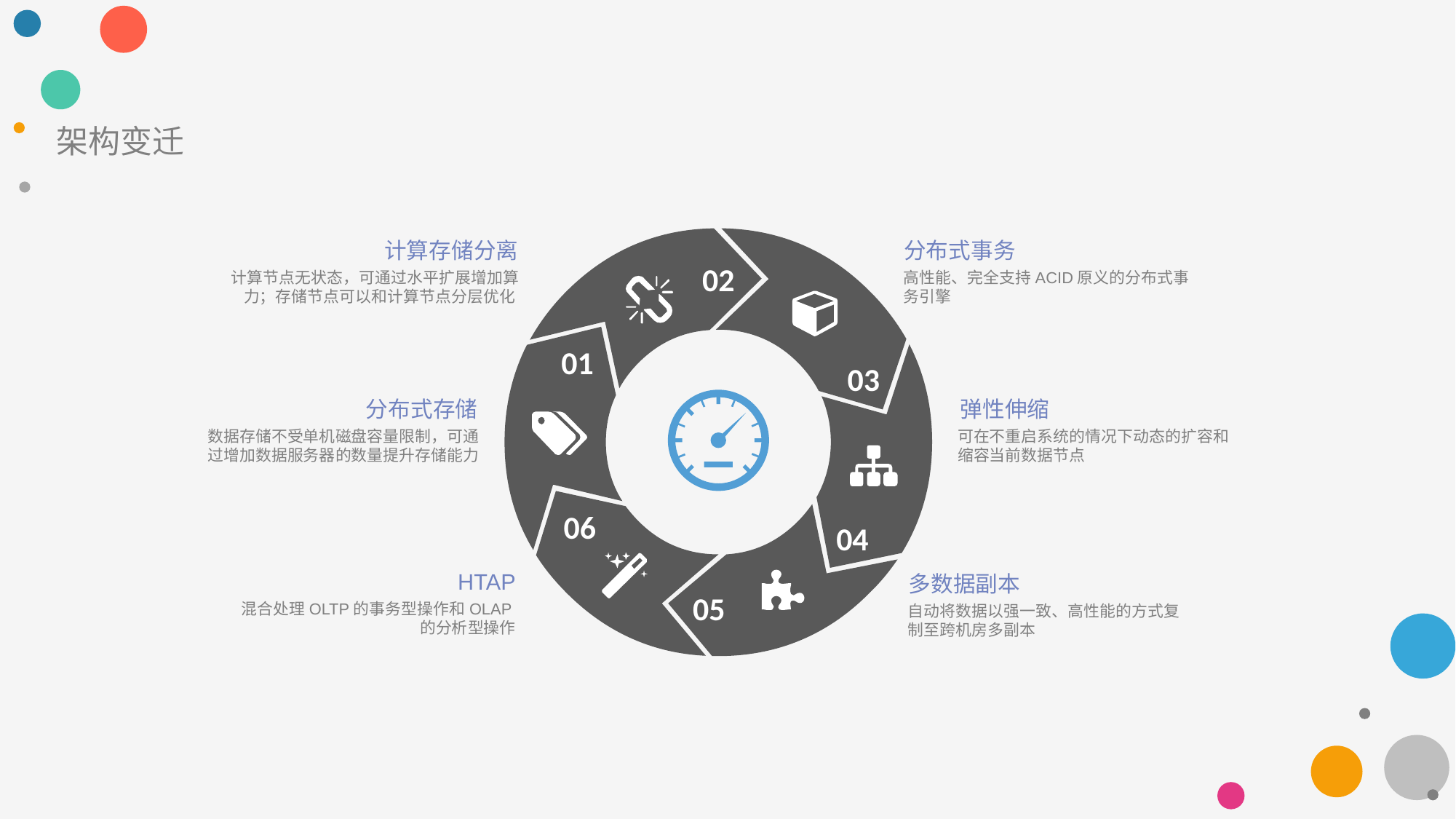

架构变迁

计算存储分离
计算节点无状态，可通过水平扩展增加算力；存储节点可以和计算节点分层优化
分布式事务
高性能、完全支持ACID原义的分布式事务引擎
02

01

03

分布式存储
数据存储不受单机磁盘容量限制，可通过增加数据服务器的数量提升存储能力
弹性伸缩
可在不重启系统的情况下动态的扩容和缩容当前数据节点

06
04

HTAP
混合处理OLTP的事务型操作和OLAP的分析型操作
多数据副本
自动将数据以强一致、高性能的方式复制至跨机房多副本

05